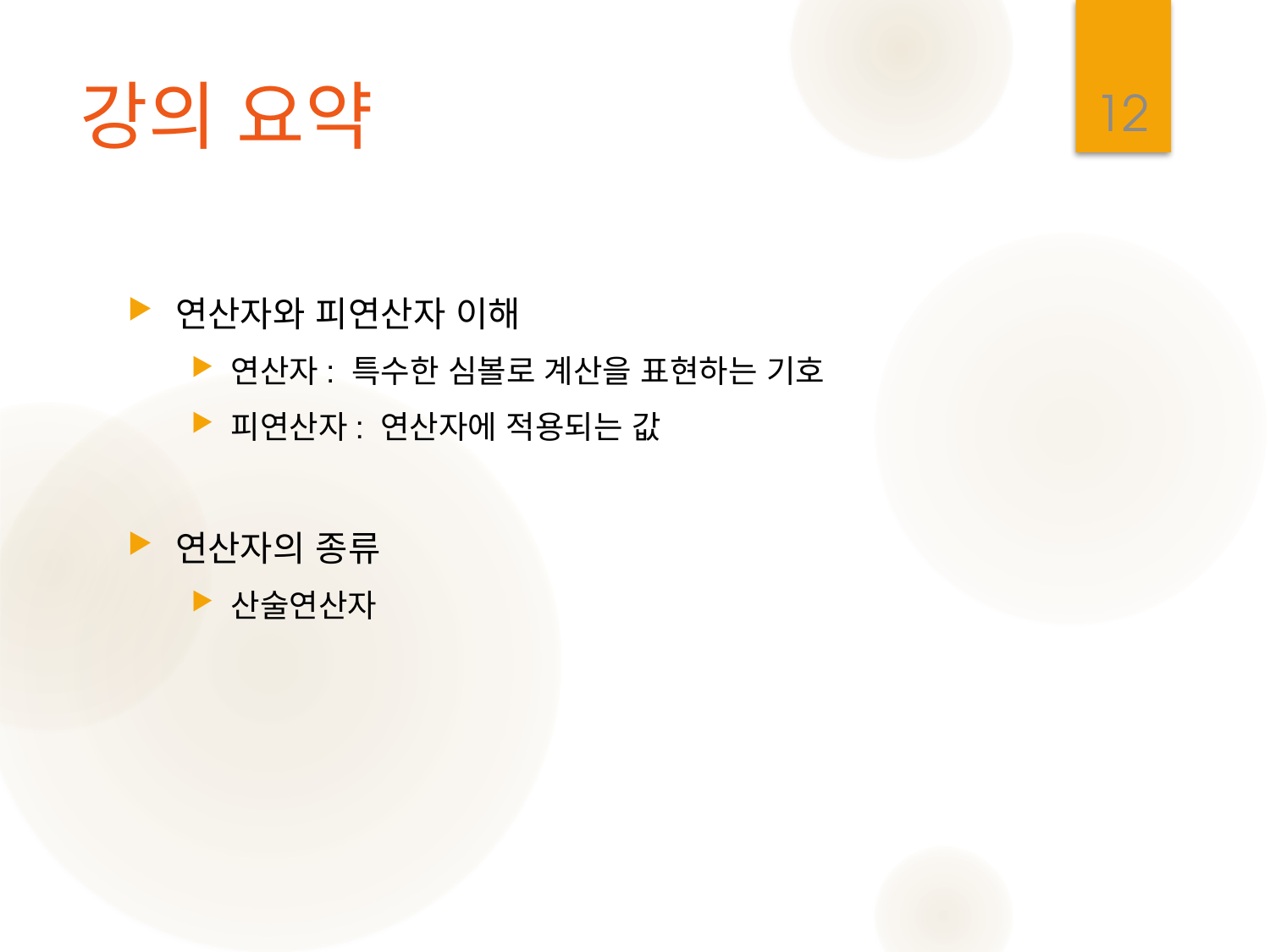

12
# 강의 요약
연산자와 피연산자 이해
연산자: 특수한 심볼로 계산을 표현하는 기호
피연산자: 연산자에 적용되는 값

연산자의 종류
산술연산자